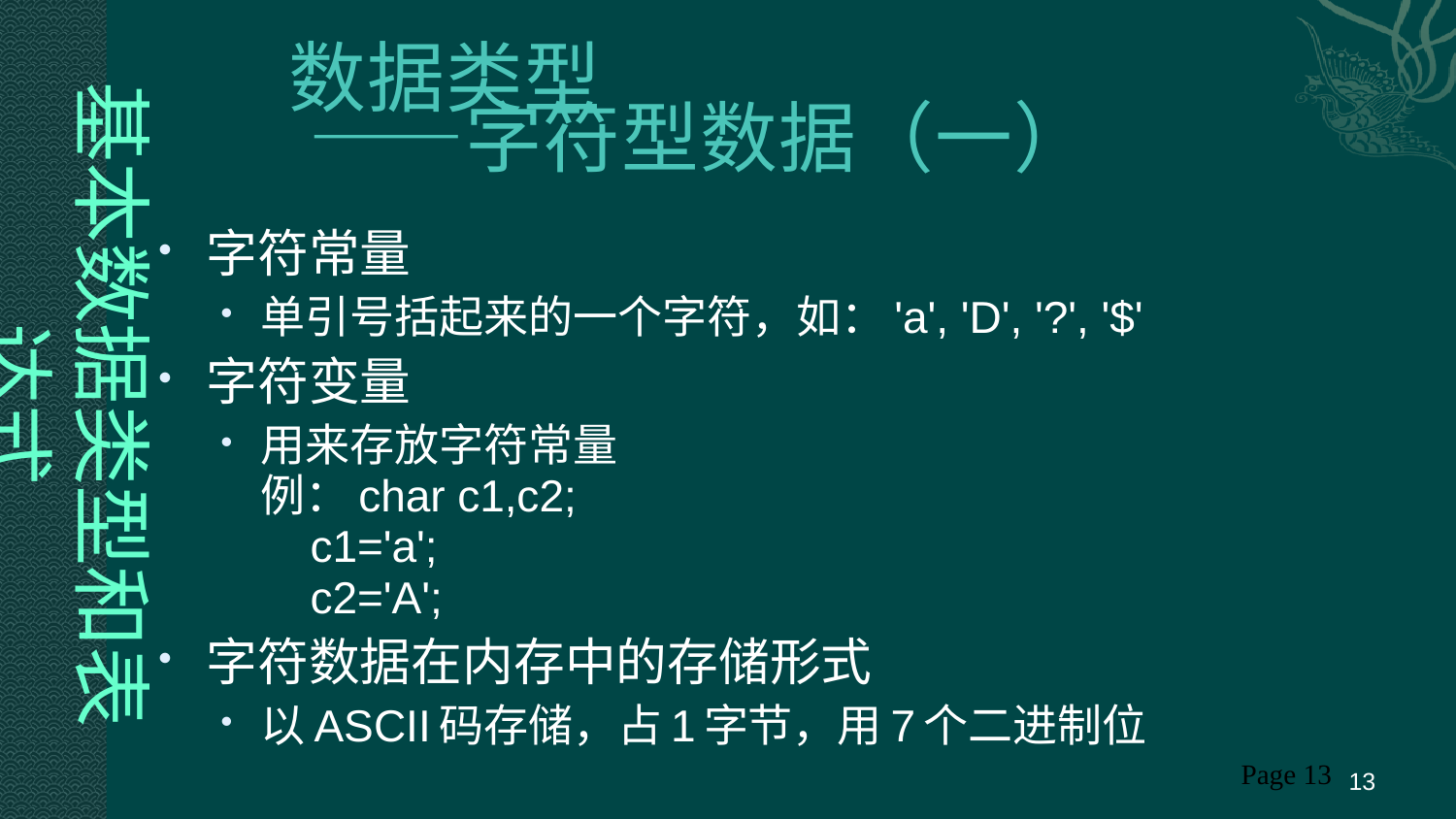

# 数据类型 ——字符型数据（一）
基本数据类型和表达式
字符常量
单引号括起来的一个字符，如：'a', 'D', '?', '$'
字符变量
用来存放字符常量
例：char c1,c2;
    c1='a';
    c2='A';
字符数据在内存中的存储形式
以ASCII码存储，占1字节，用7个二进制位
Page 13
13